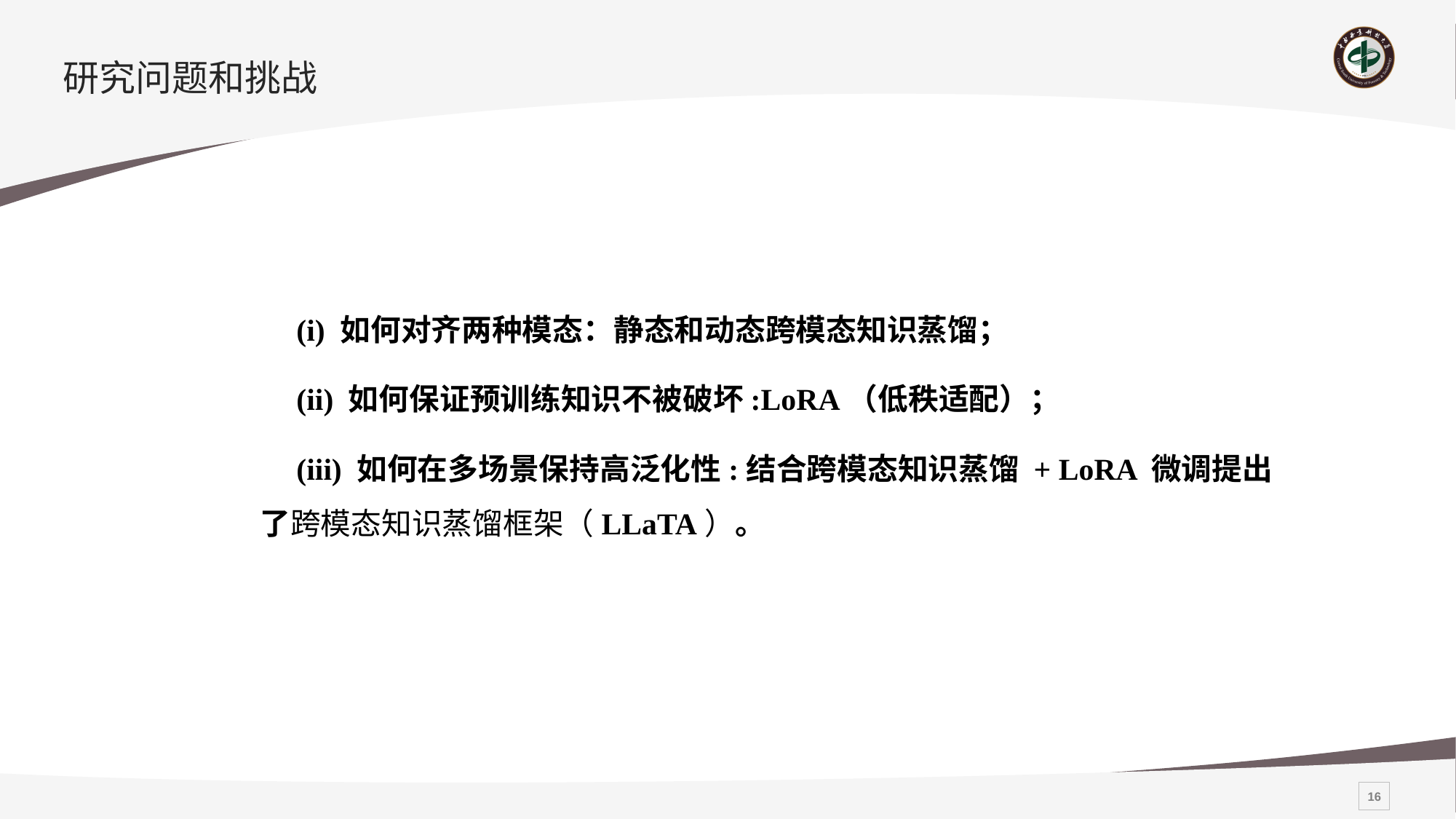

# 研究问题和挑战
(i) 如何对齐两种模态：静态和动态跨模态知识蒸馏；
(ii) 如何保证预训练知识不被破坏:LoRA（低秩适配）；
(iii) 如何在多场景保持高泛化性:结合跨模态知识蒸馏 + LoRA 微调提出了跨模态知识蒸馏框架（LLaTA）。